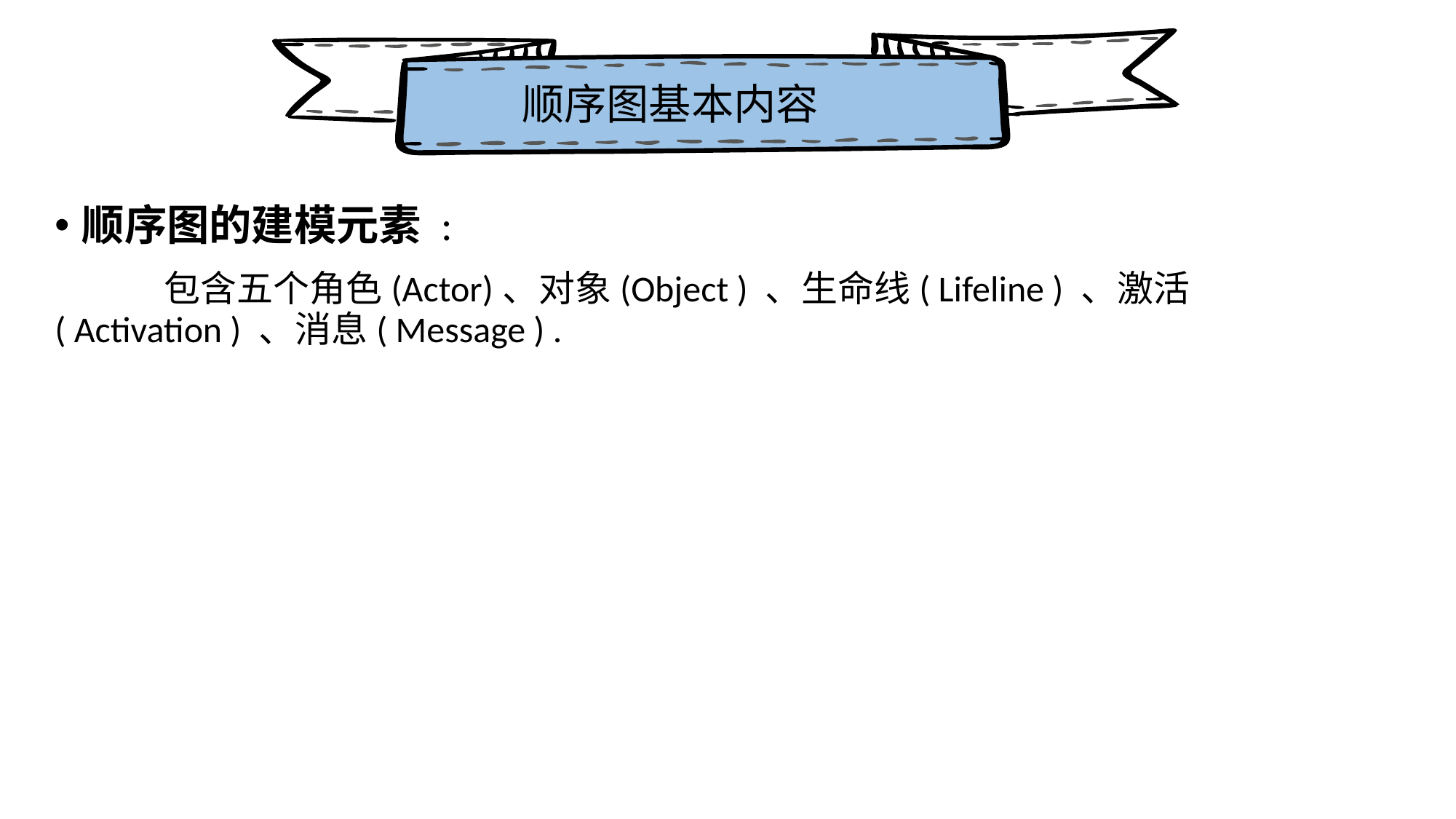

顺序图基本内容
顺序图的建模元素 :
	包含五个角色(Actor)、对象(Object ) 、生命线( Lifeline ) 、激活( Activation ) 、消息( Message ) .